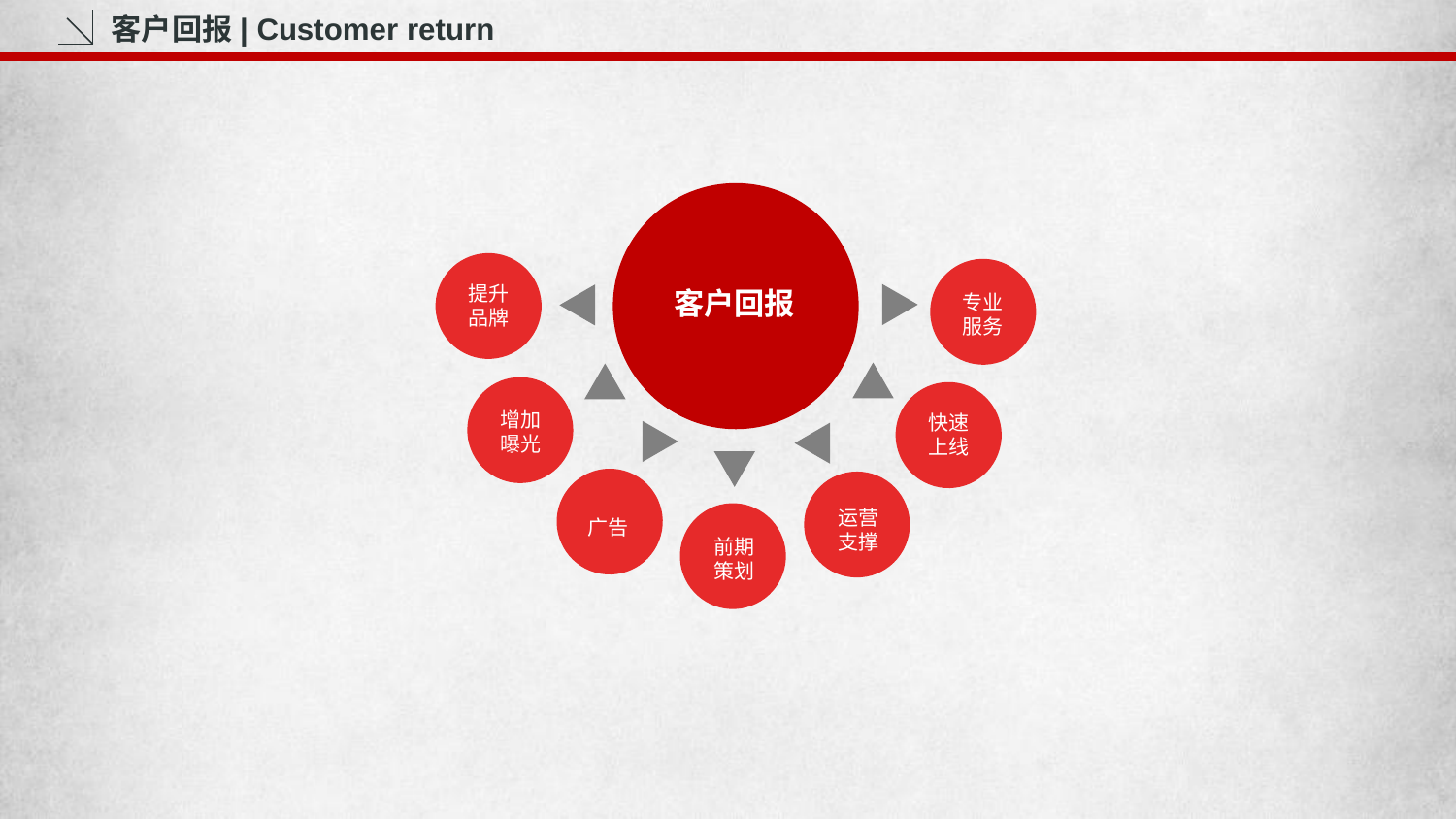

客户回报| Customer return

客户回报

提升品牌

专业
服务

增加
曝光

快速
上线

广告

运营
支撑

前期
策划